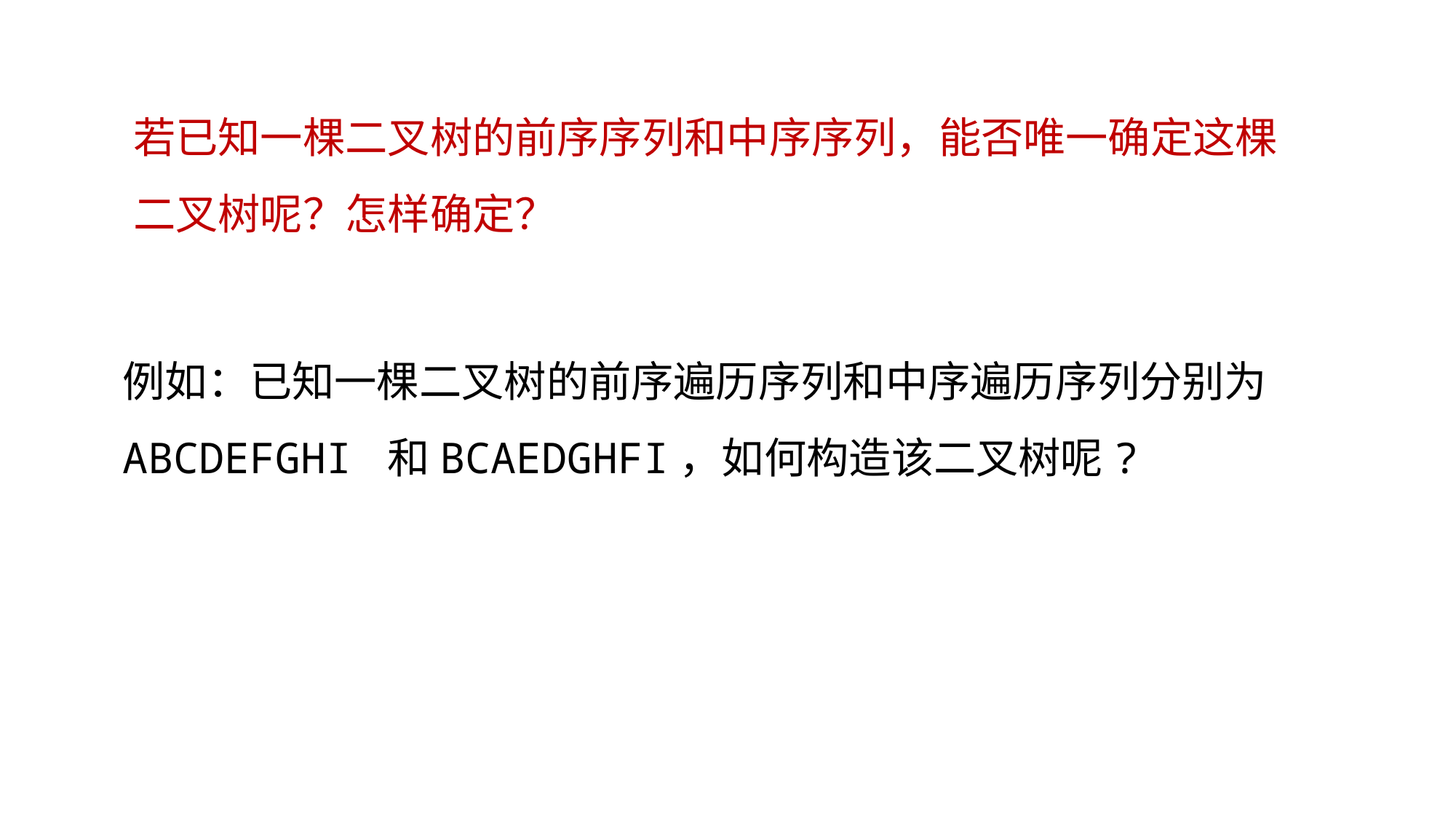

若已知一棵二叉树的前序序列和中序序列，能否唯一确定这棵二叉树呢？怎样确定？
例如：已知一棵二叉树的前序遍历序列和中序遍历序列分别为ABCDEFGHI 和BCAEDGHFI，如何构造该二叉树呢?